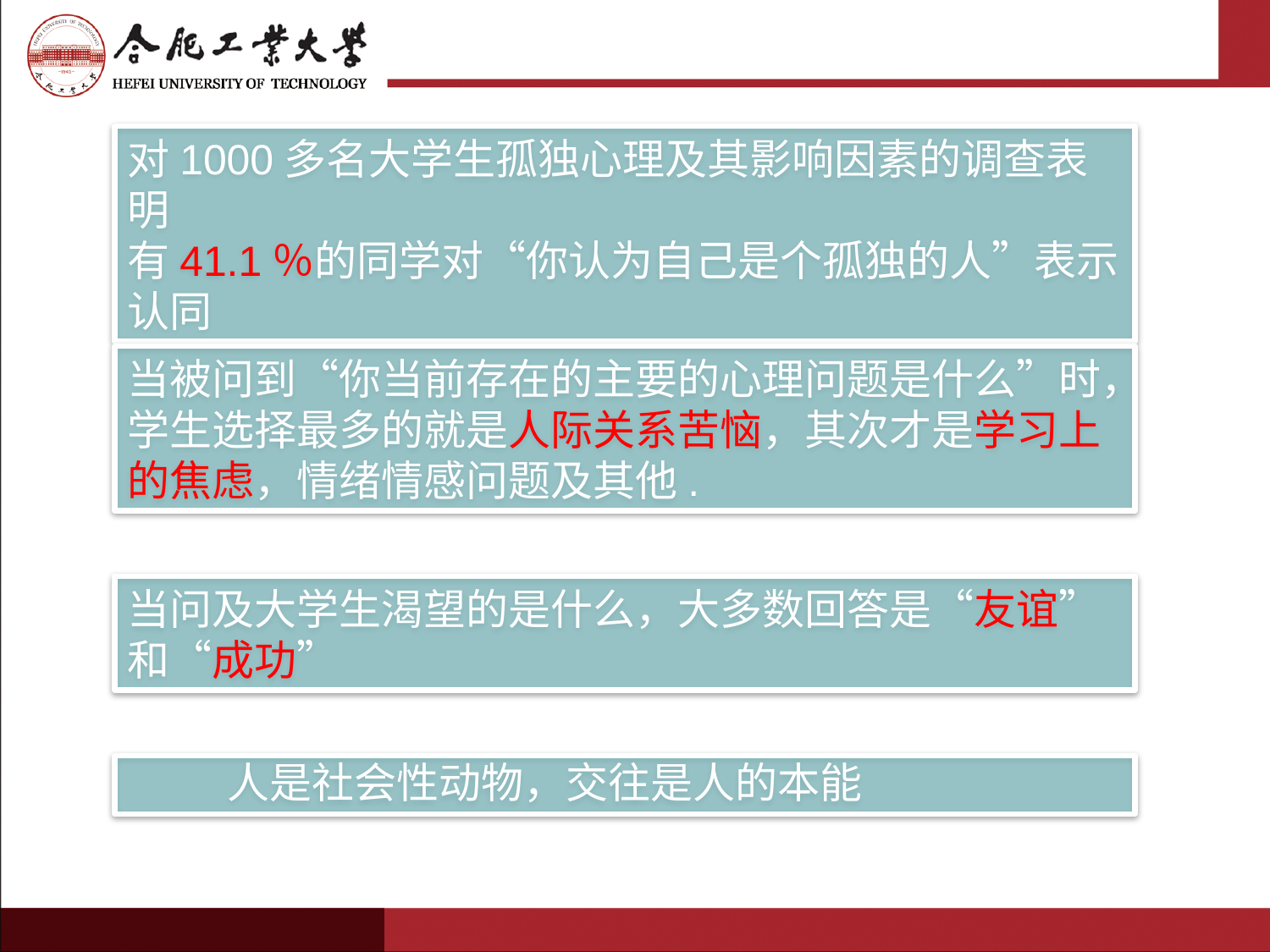

对1000多名大学生孤独心理及其影响因素的调查表明
有41.1％的同学对“你认为自己是个孤独的人”表示认同
当被问到“你当前存在的主要的心理问题是什么”时，学生选择最多的就是人际关系苦恼，其次才是学习上的焦虑，情绪情感问题及其他.
当问及大学生渴望的是什么，大多数回答是“友谊”和“成功”
人是社会性动物，交往是人的本能